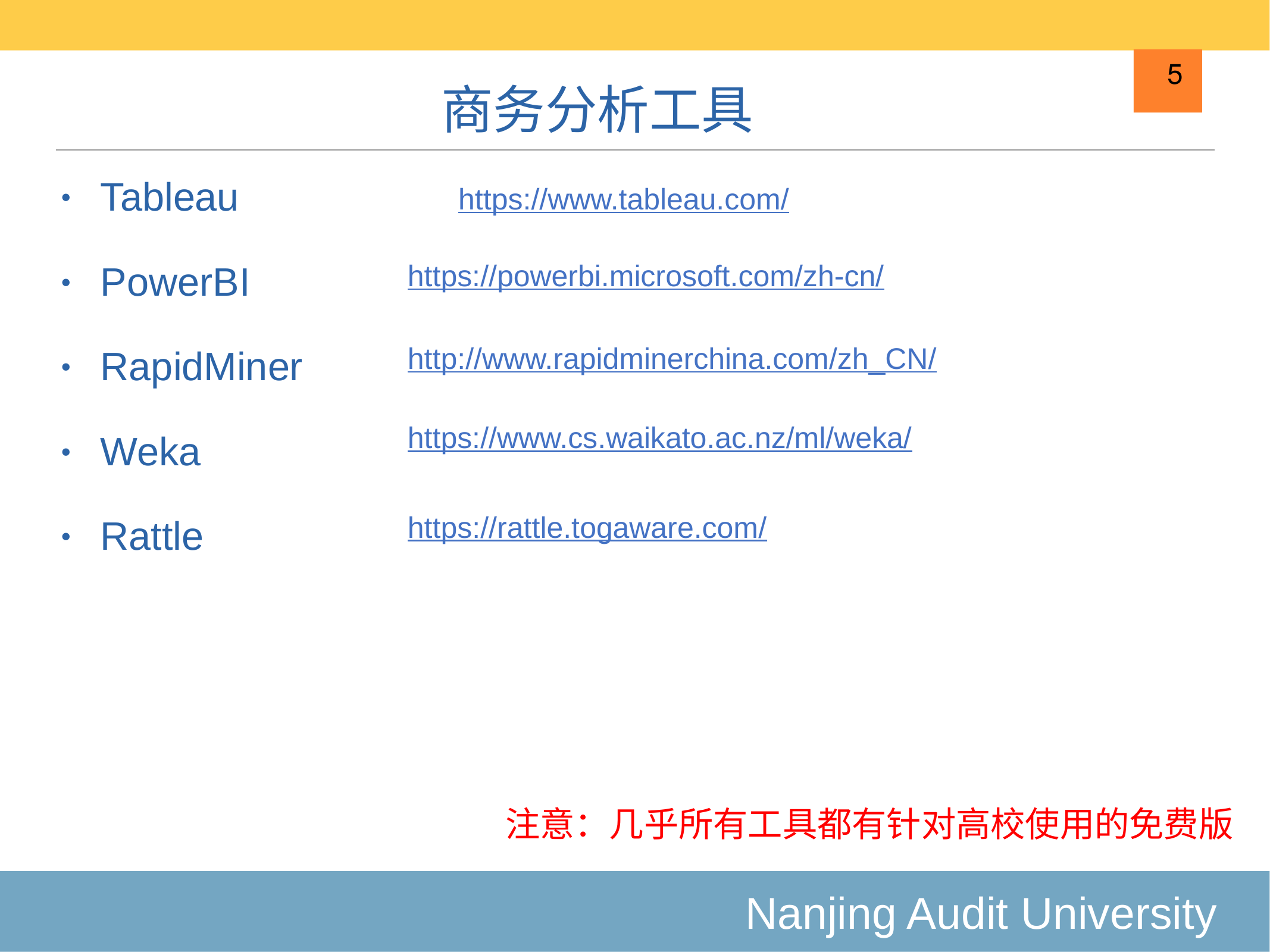

# 商务分析工具
5
Tableau
PowerBI
RapidMiner
Weka
Rattle

https://www.tableau.com/
https://powerbi.microsoft.com/zh-cn/
http://www.rapidminerchina.com/zh_CN/
https://www.cs.waikato.ac.nz/ml/weka/
https://rattle.togaware.com/
注意：几乎所有工具都有针对高校使用的免费版